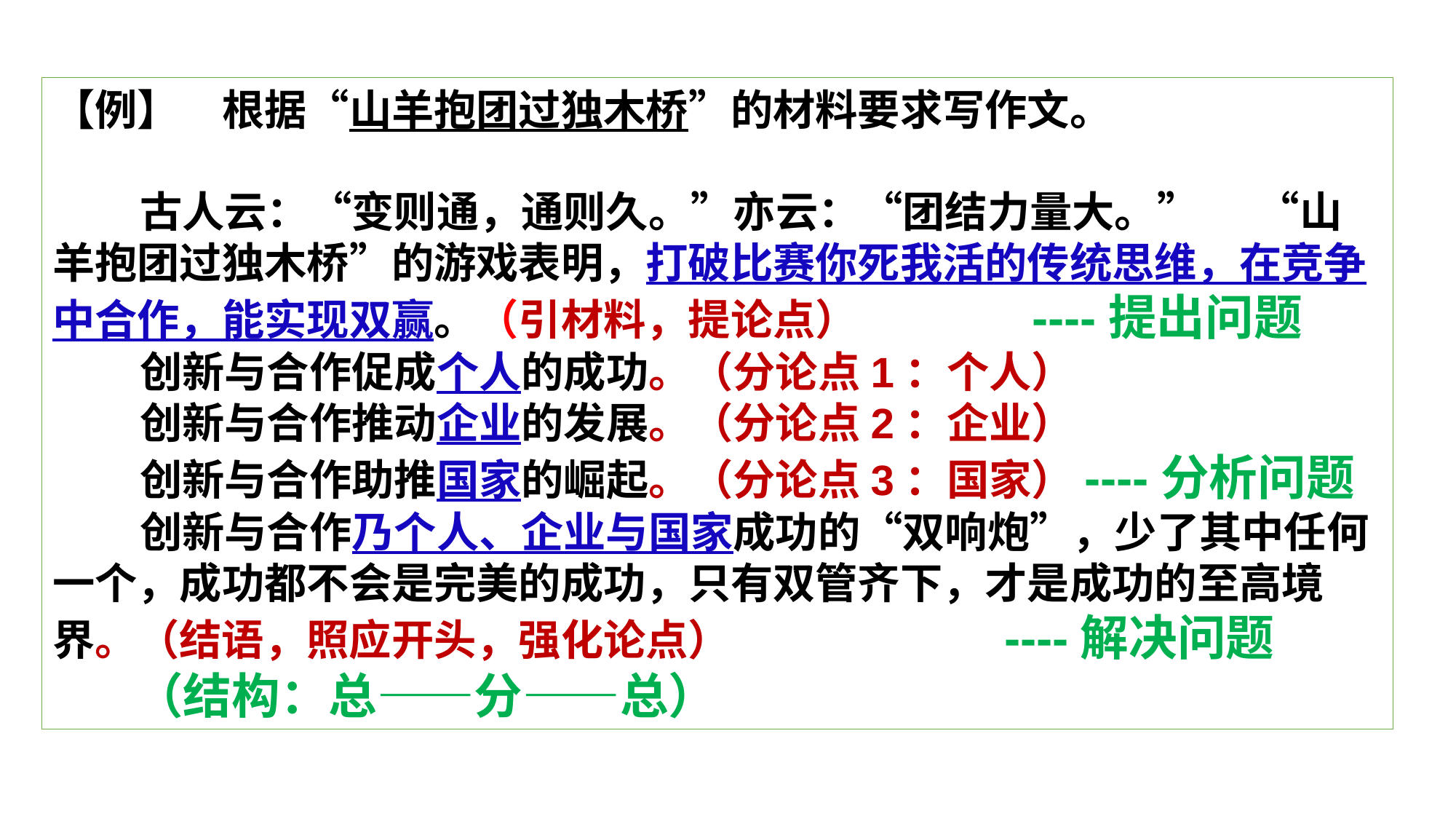

【例】　根据“山羊抱团过独木桥”的材料要求写作文。
        古人云：“变则通，通则久。”亦云：“团结力量大。”      “山羊抱团过独木桥”的游戏表明，打破比赛你死我活的传统思维，在竞争中合作，能实现双赢。（引材料，提论点）                 ----提出问题
        创新与合作促成个人的成功。（分论点1：个人）
        创新与合作推动企业的发展。（分论点2：企业）
        创新与合作助推国家的崛起。（分论点3：国家）----分析问题
        创新与合作乃个人、企业与国家成功的“双响炮”，少了其中任何一个，成功都不会是完美的成功，只有双管齐下，才是成功的至高境界。（结语，照应开头，强化论点）                           ----解决问题
       （结构：总——分——总）